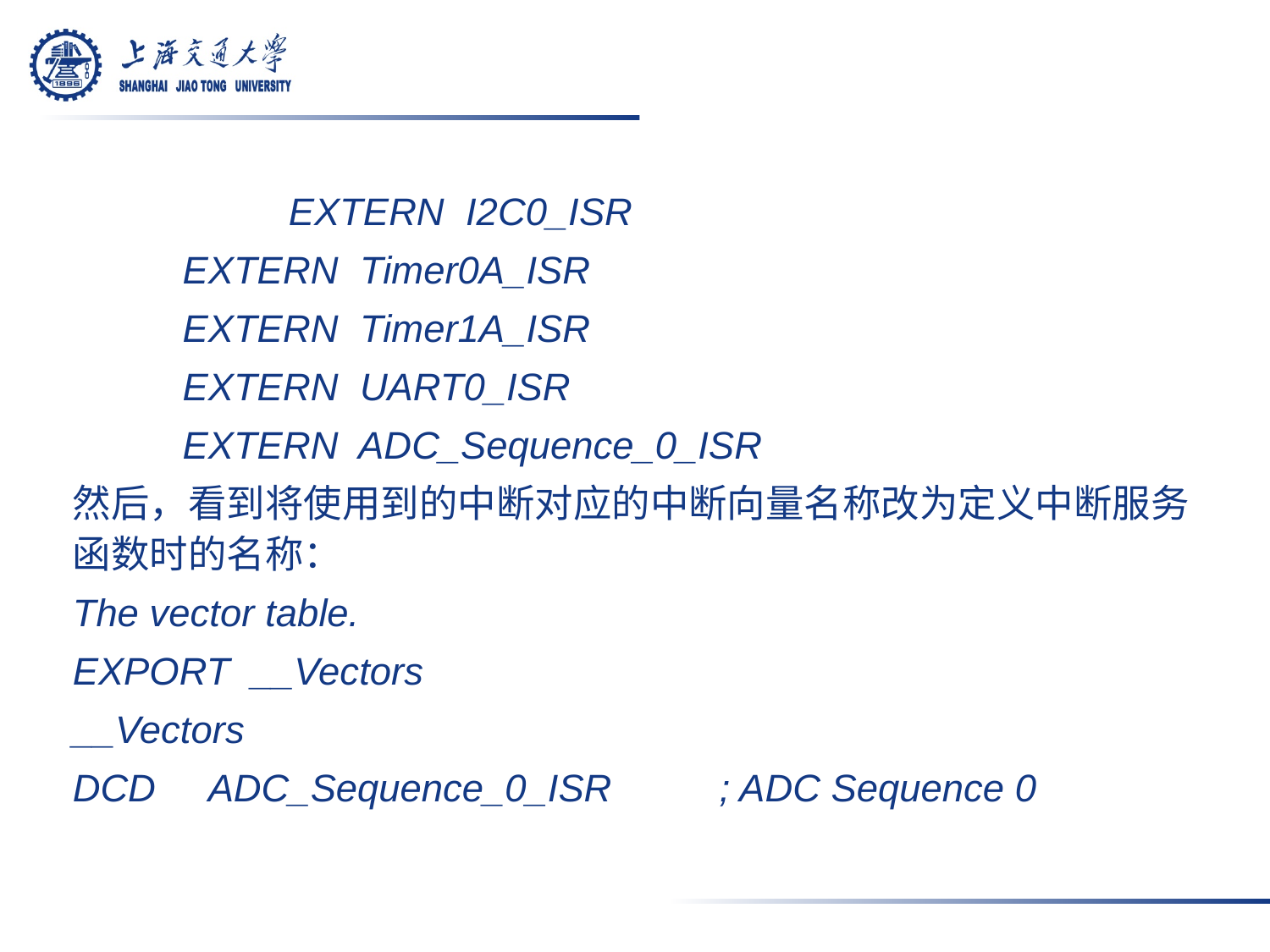

#
                    EXTERN  I2C0_ISR
		 EXTERN  Timer0A_ISR
		 EXTERN  Timer1A_ISR
		 EXTERN  UART0_ISR
		 EXTERN  ADC_Sequence_0_ISR
然后，看到将使用到的中断对应的中断向量名称改为定义中断服务函数时的名称：
The vector table.
EXPORT  __Vectors
__Vectors
DCD     ADC_Sequence_0_ISR          ; ADC Sequence 0